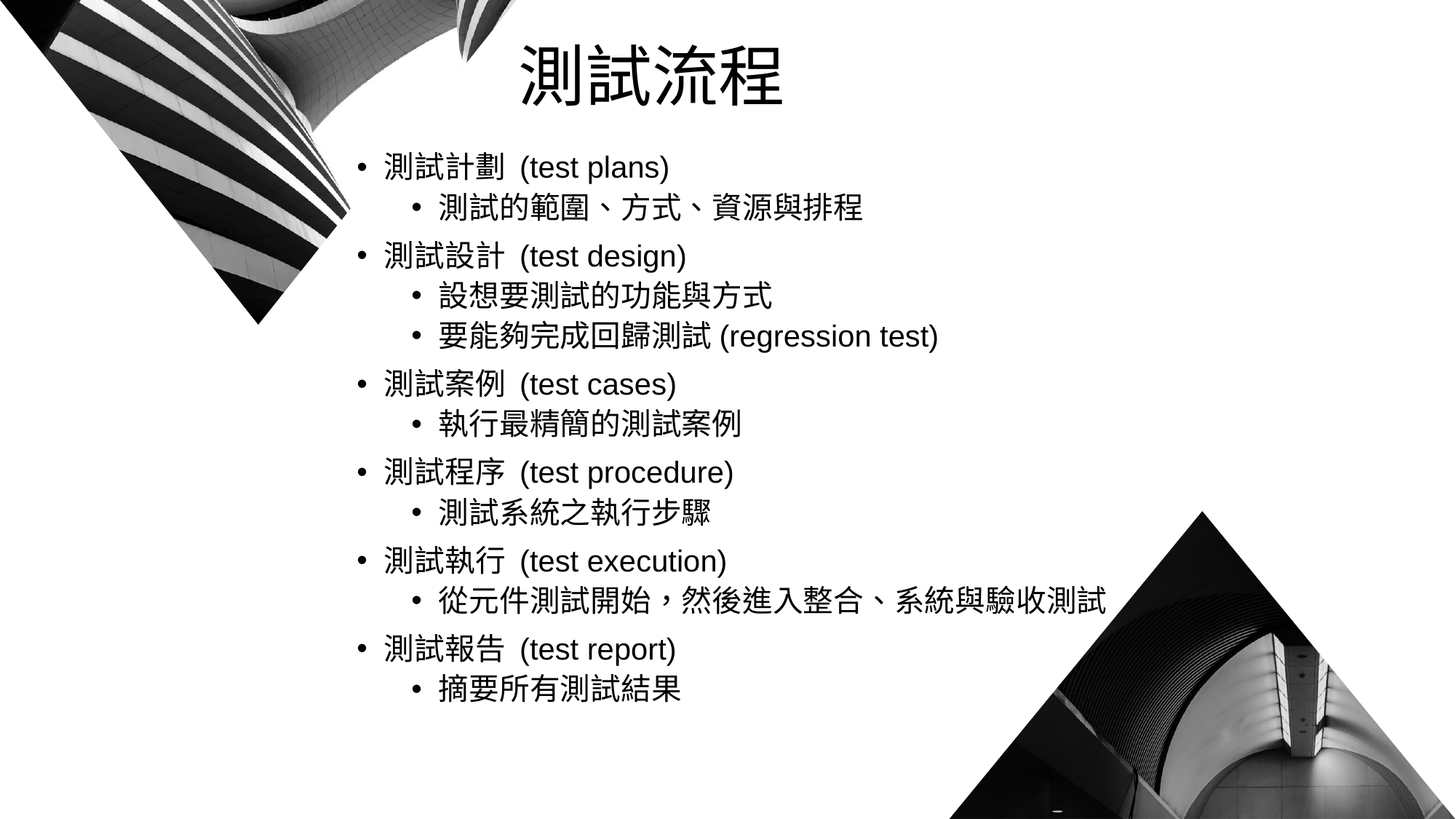

# 測試流程
測試計劃 (test plans)
測試的範圍、方式、資源與排程
測試設計 (test design)
設想要測試的功能與方式
要能夠完成回歸測試(regression test)
測試案例 (test cases)
執行最精簡的測試案例
測試程序 (test procedure)
測試系統之執行步驟
測試執行 (test execution)
從元件測試開始，然後進入整合、系統與驗收測試
測試報告 (test report)
摘要所有測試結果